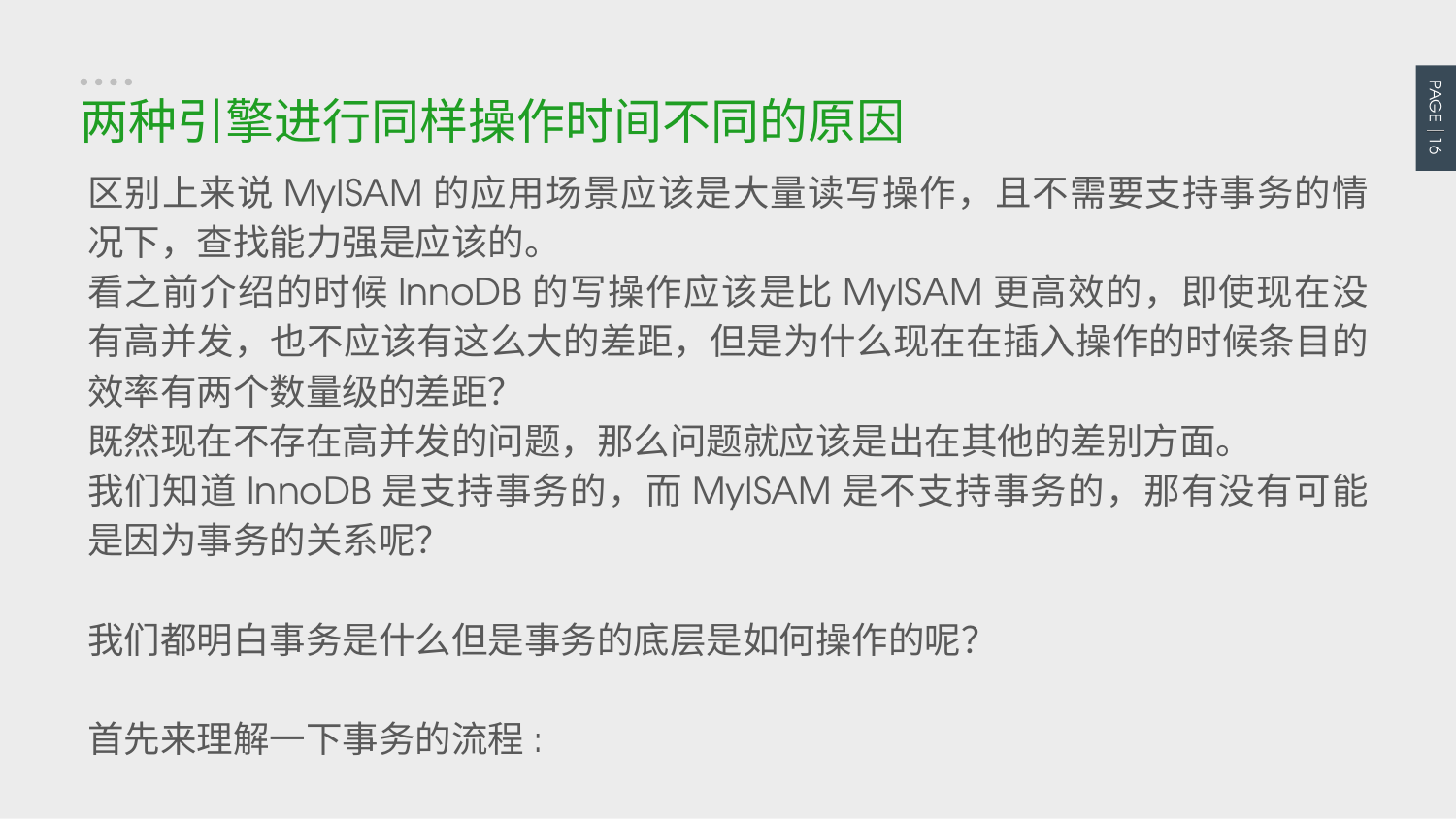

PAGE   16
两种引擎进行同样操作时间不同的原因
区别上来说MyISAM的应用场景应该是大量读写操作，且不需要支持事务的情况下，查找能力强是应该的。
看之前介绍的时候InnoDB的写操作应该是比MyISAM更高效的，即使现在没有高并发，也不应该有这么大的差距，但是为什么现在在插入操作的时候条目的效率有两个数量级的差距？
既然现在不存在高并发的问题，那么问题就应该是出在其他的差别方面。
我们知道InnoDB是支持事务的，而MyISAM是不支持事务的，那有没有可能是因为事务的关系呢？

我们都明白事务是什么但是事务的底层是如何操作的呢？

首先来理解一下事务的流程: